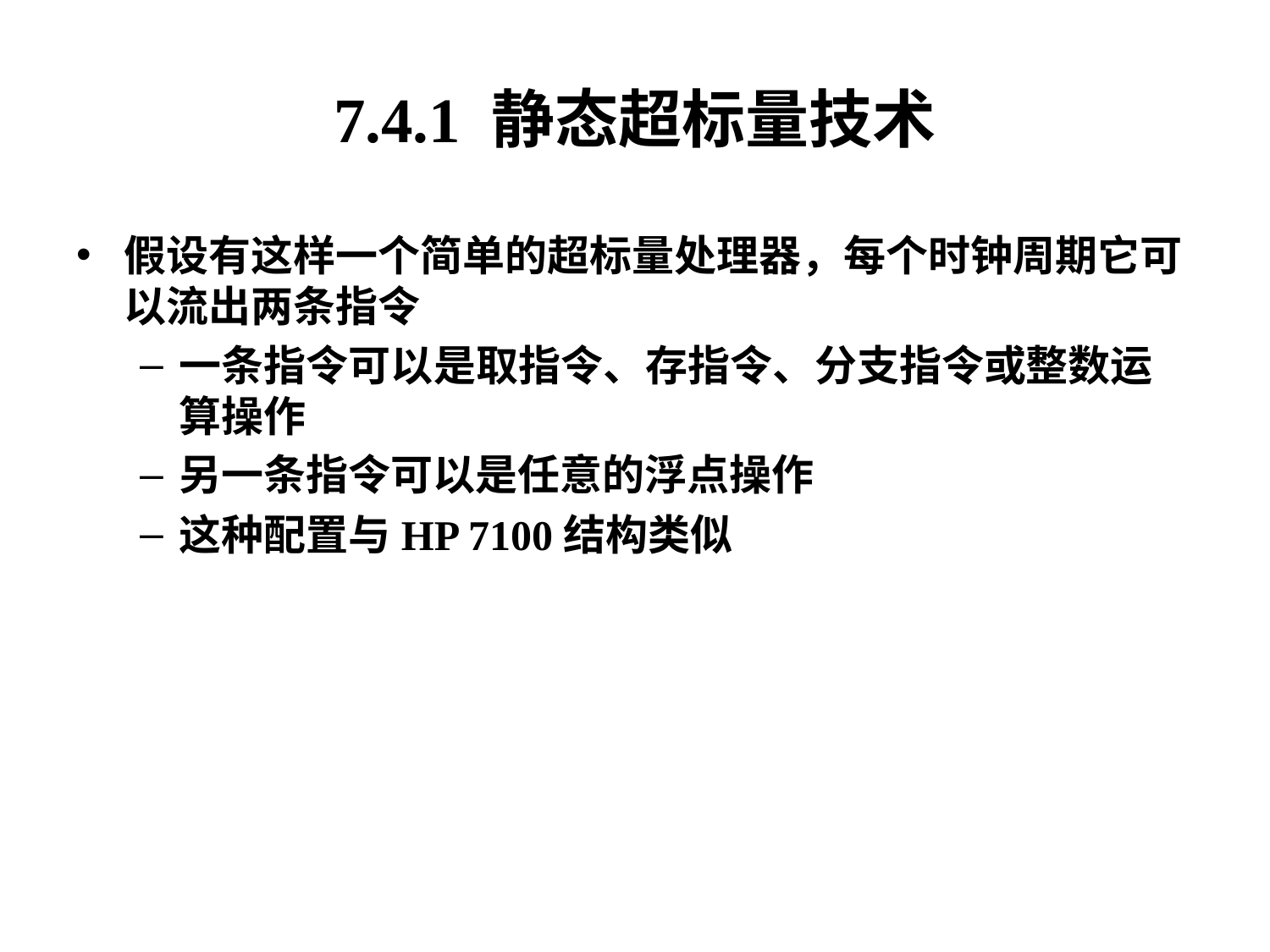

7.4.1 静态超标量技术
假设有这样一个简单的超标量处理器，每个时钟周期它可以流出两条指令
一条指令可以是取指令、存指令、分支指令或整数运算操作
另一条指令可以是任意的浮点操作
这种配置与HP 7100结构类似